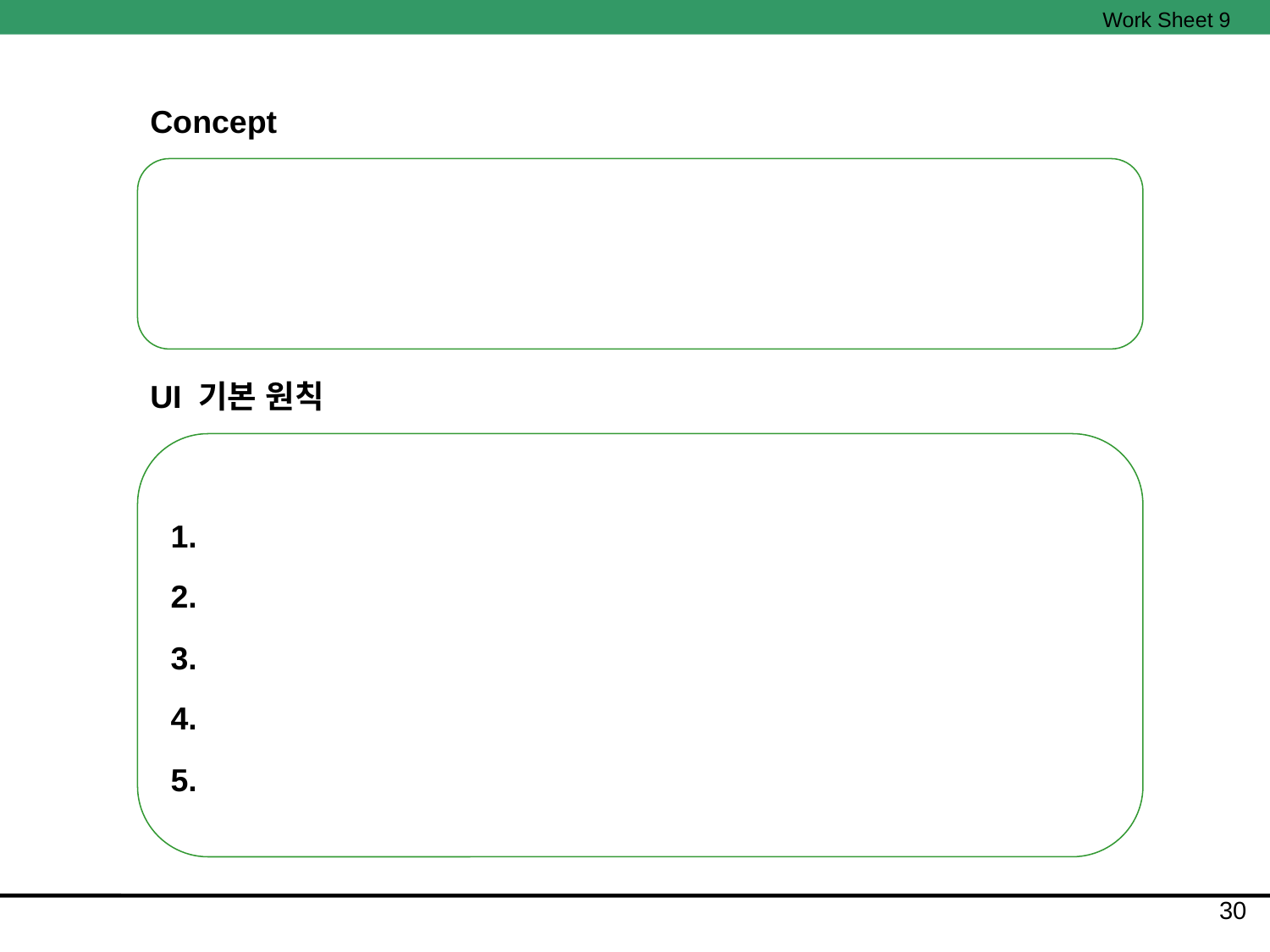

Work Sheet 9
Concept

UI 기본 원칙
1.
2.
3.
4.
5.
30